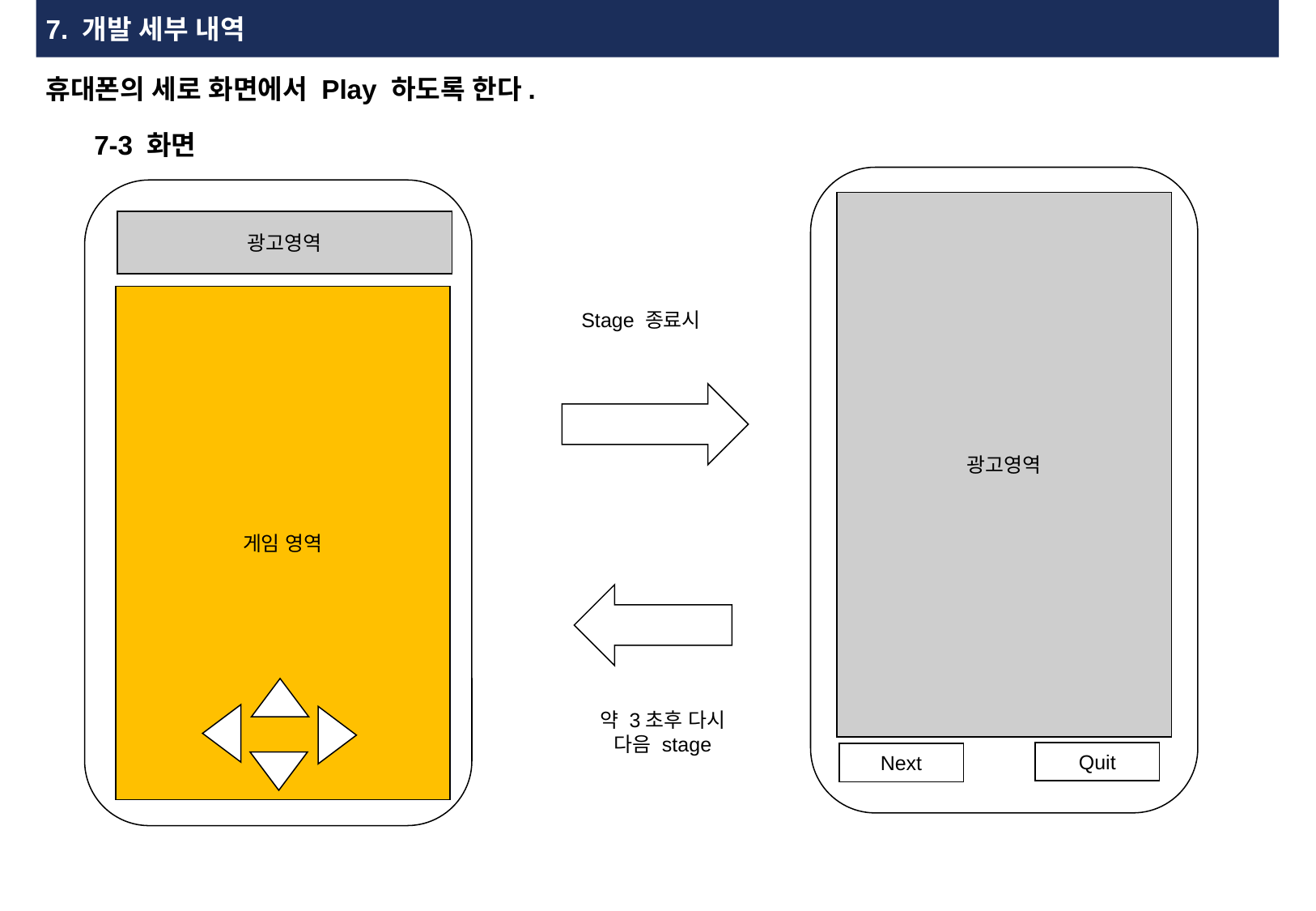

# 7. 개발 세부 내역
휴대폰의 세로 화면에서 Play 하도록 한다.
7-3 화면

광고영역
광고영역
게임 영역
Stage 종료시

약 3초후 다시
다음 stage

Quit
Next